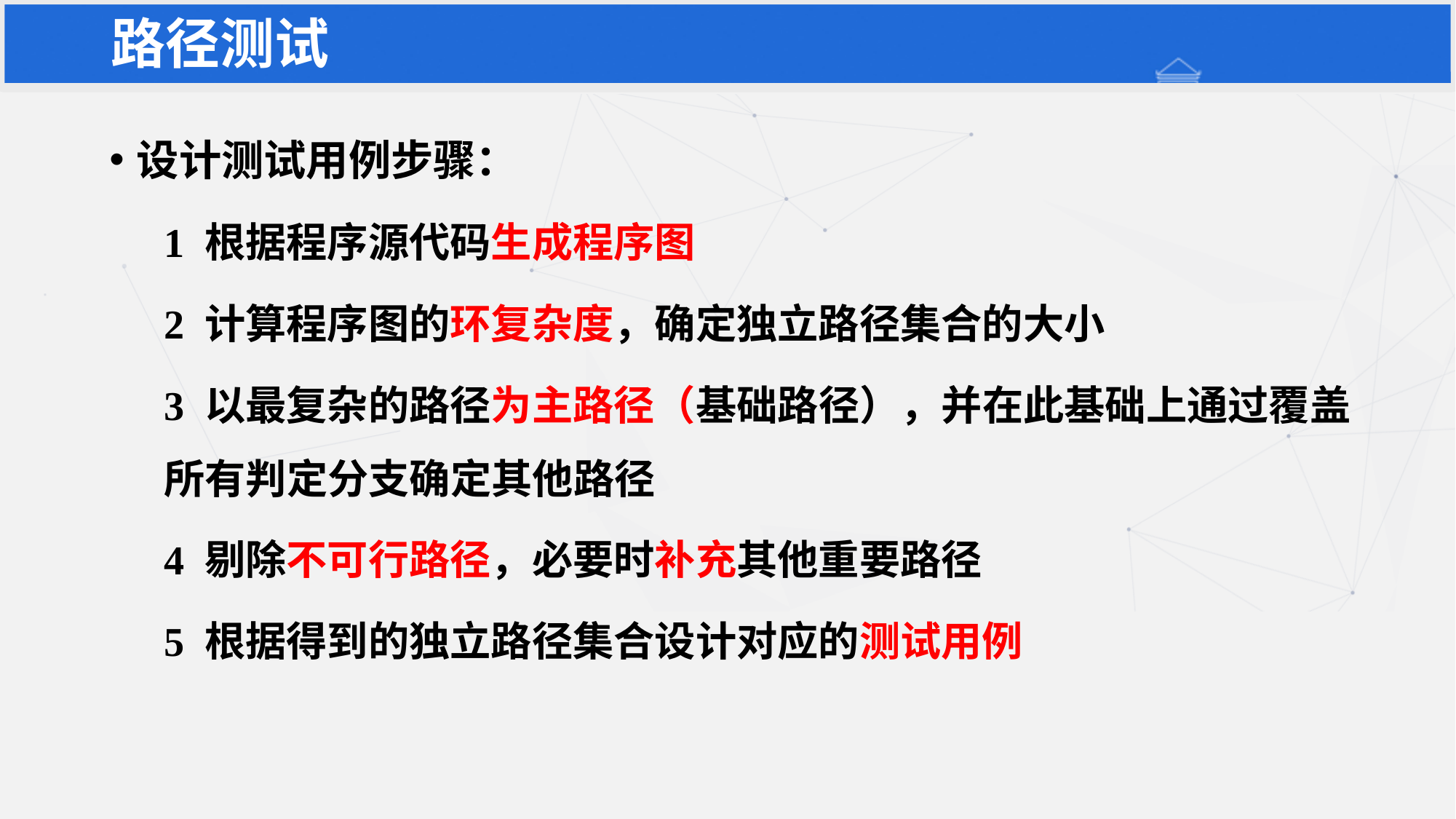

# 路径测试
设计测试用例步骤：
1 根据程序源代码生成程序图
2 计算程序图的环复杂度，确定独立路径集合的大小
3 以最复杂的路径为主路径（基础路径），并在此基础上通过覆盖所有判定分支确定其他路径
4 剔除不可行路径，必要时补充其他重要路径
5 根据得到的独立路径集合设计对应的测试用例